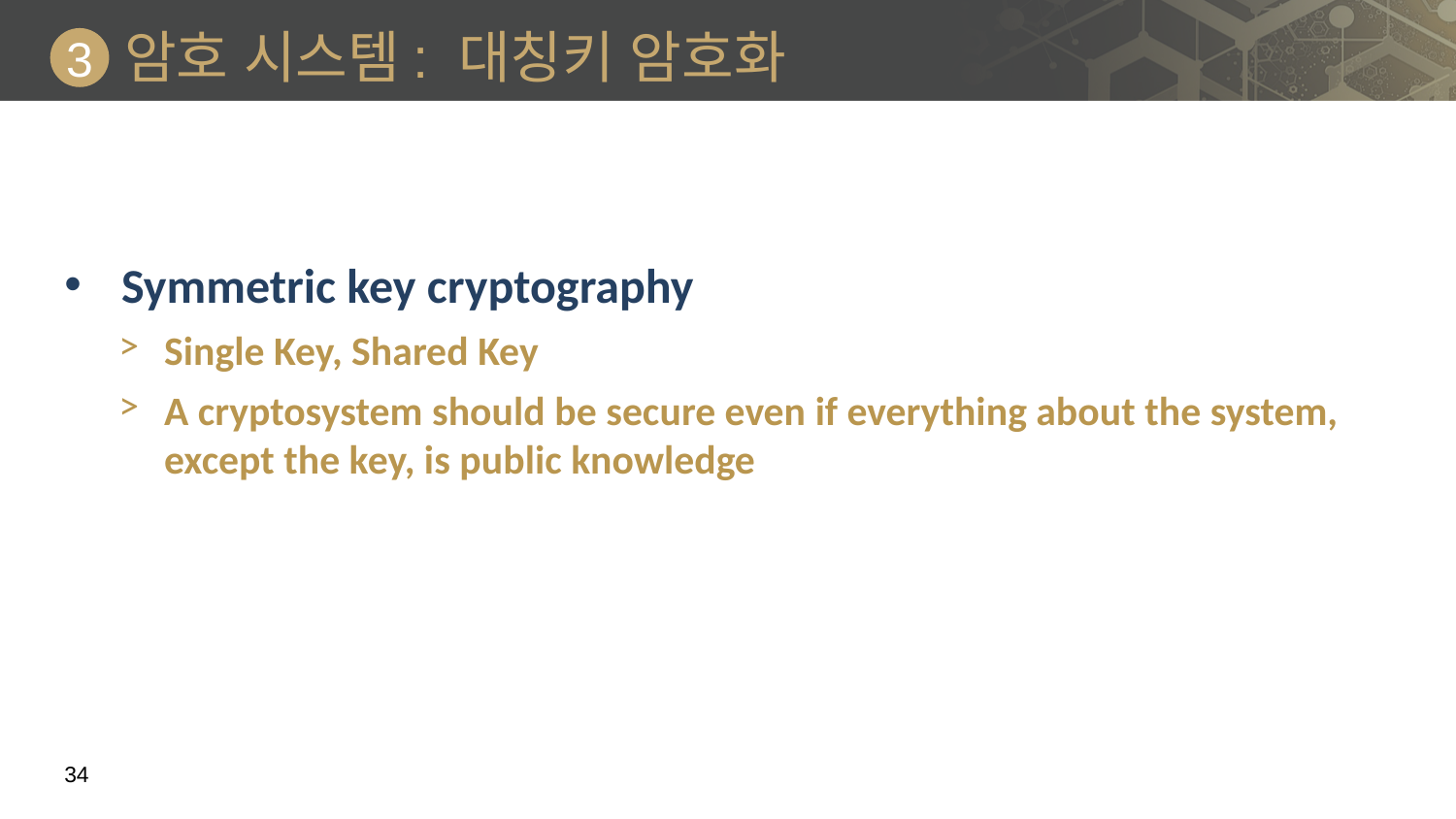

# 암호 시스템: 대칭키 암호화
3
Symmetric key cryptography
Single Key, Shared Key
A cryptosystem should be secure even if everything about the system, except the key, is public knowledge

34